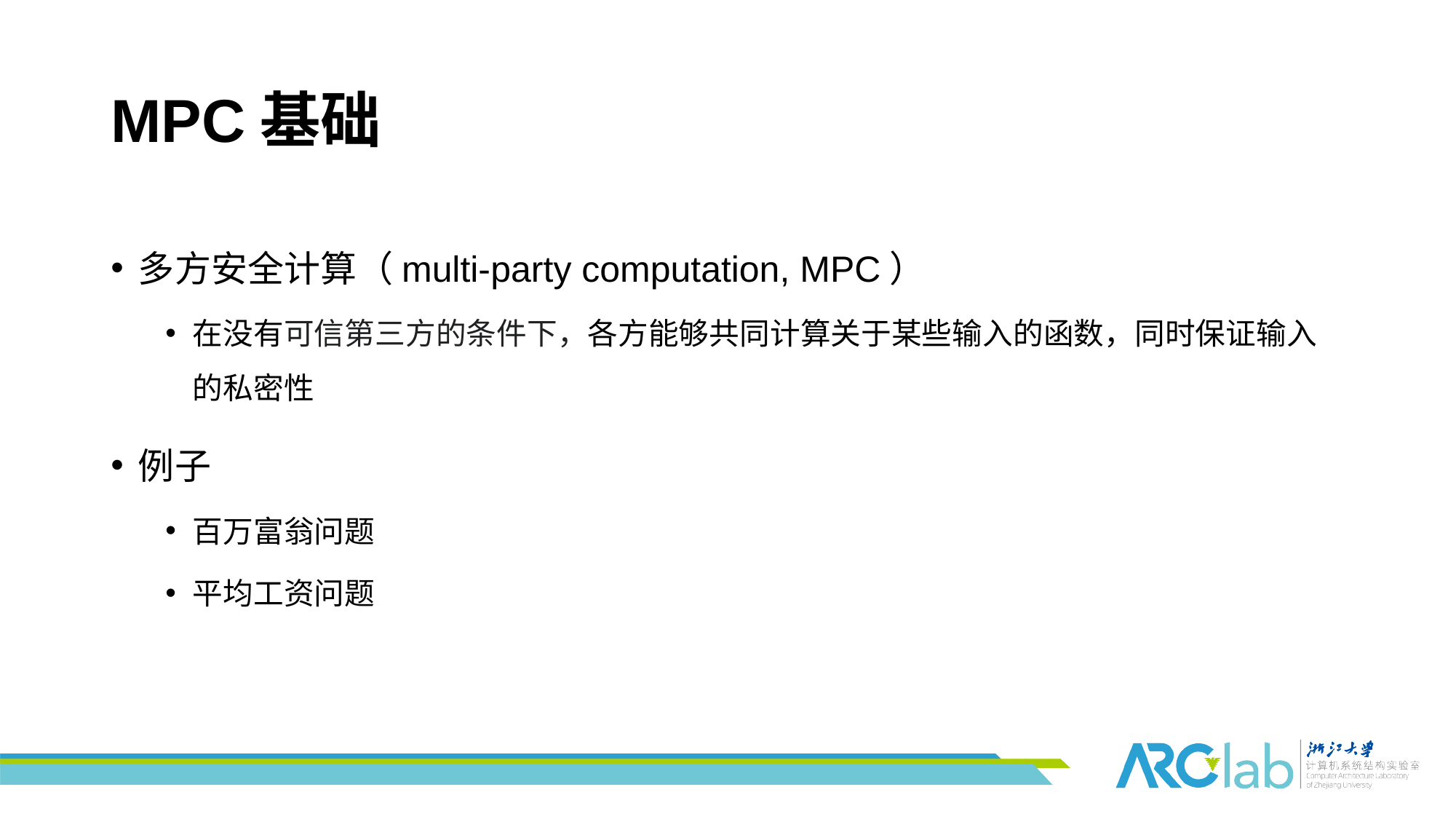

# MPC基础
多方安全计算（multi-party computation, MPC）
在没有可信第三方的条件下，各方能够共同计算关于某些输入的函数，同时保证输入的私密性
例子
百万富翁问题
平均工资问题